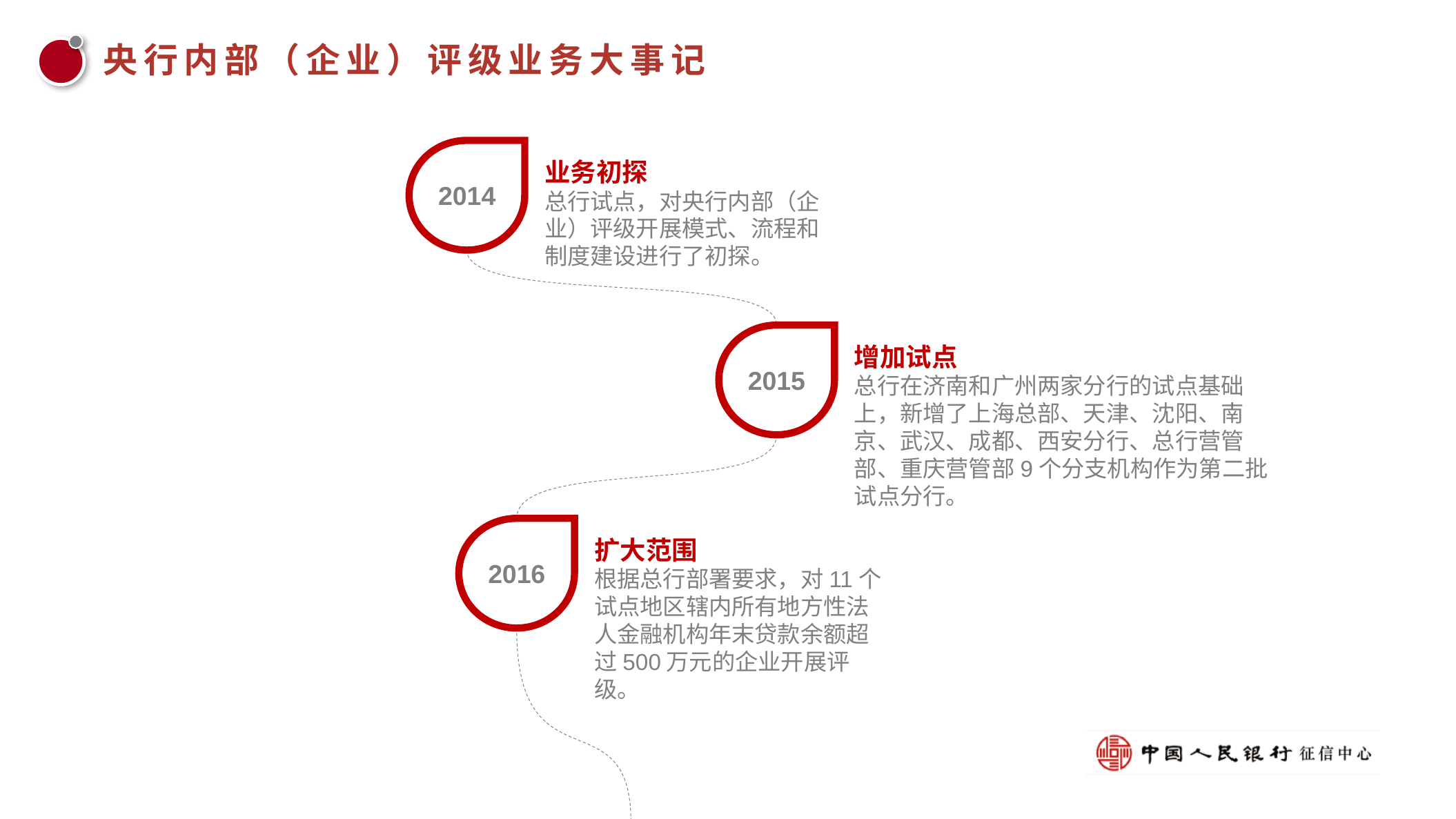

央行内部（企业）评级业务大事记
2014
业务初探
总行试点，对央行内部（企业）评级开展模式、流程和制度建设进行了初探。
2015
增加试点
总行在济南和广州两家分行的试点基础上，新增了上海总部、天津、沈阳、南京、武汉、成都、西安分行、总行营管部、重庆营管部9个分支机构作为第二批试点分行。
2016
扩大范围
根据总行部署要求，对11个试点地区辖内所有地方性法人金融机构年末贷款余额超过500万元的企业开展评级。